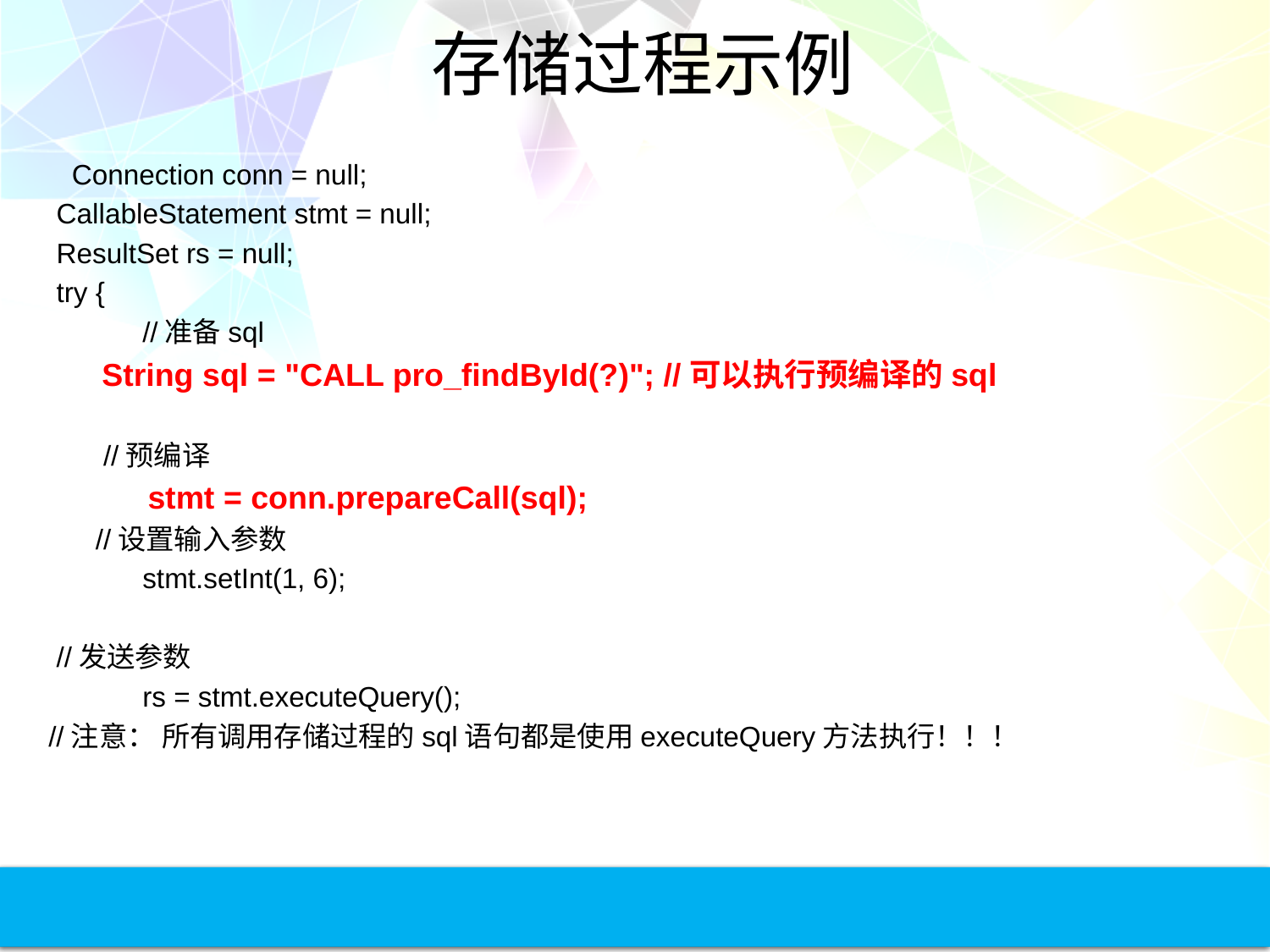

# 存储过程示例
   Connection conn = null;
 CallableStatement stmt = null;
 ResultSet rs = null;
 try {
            //准备sql
      String sql = "CALL pro_findById(?)"; //可以执行预编译的sql

       //预编译
            stmt = conn.prepareCall(sql);
      //设置输入参数
            stmt.setInt(1, 6);

 //发送参数
            rs = stmt.executeQuery();
//注意： 所有调用存储过程的sql语句都是使用executeQuery方法执行！！！